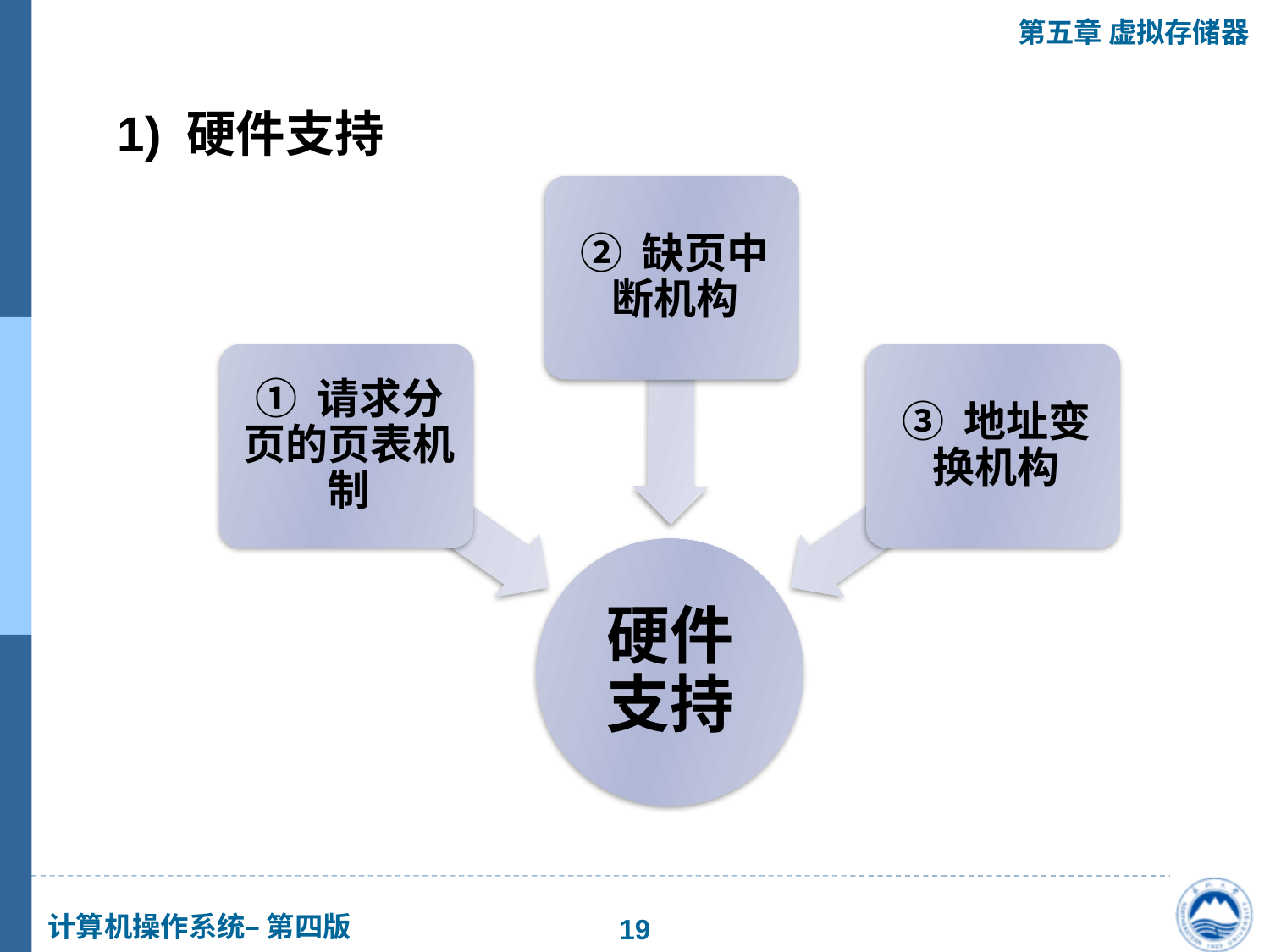

1) 硬件支持
硬件支持
① 请求分页的页表机制
② 缺页中断机构
③ 地址变换机构